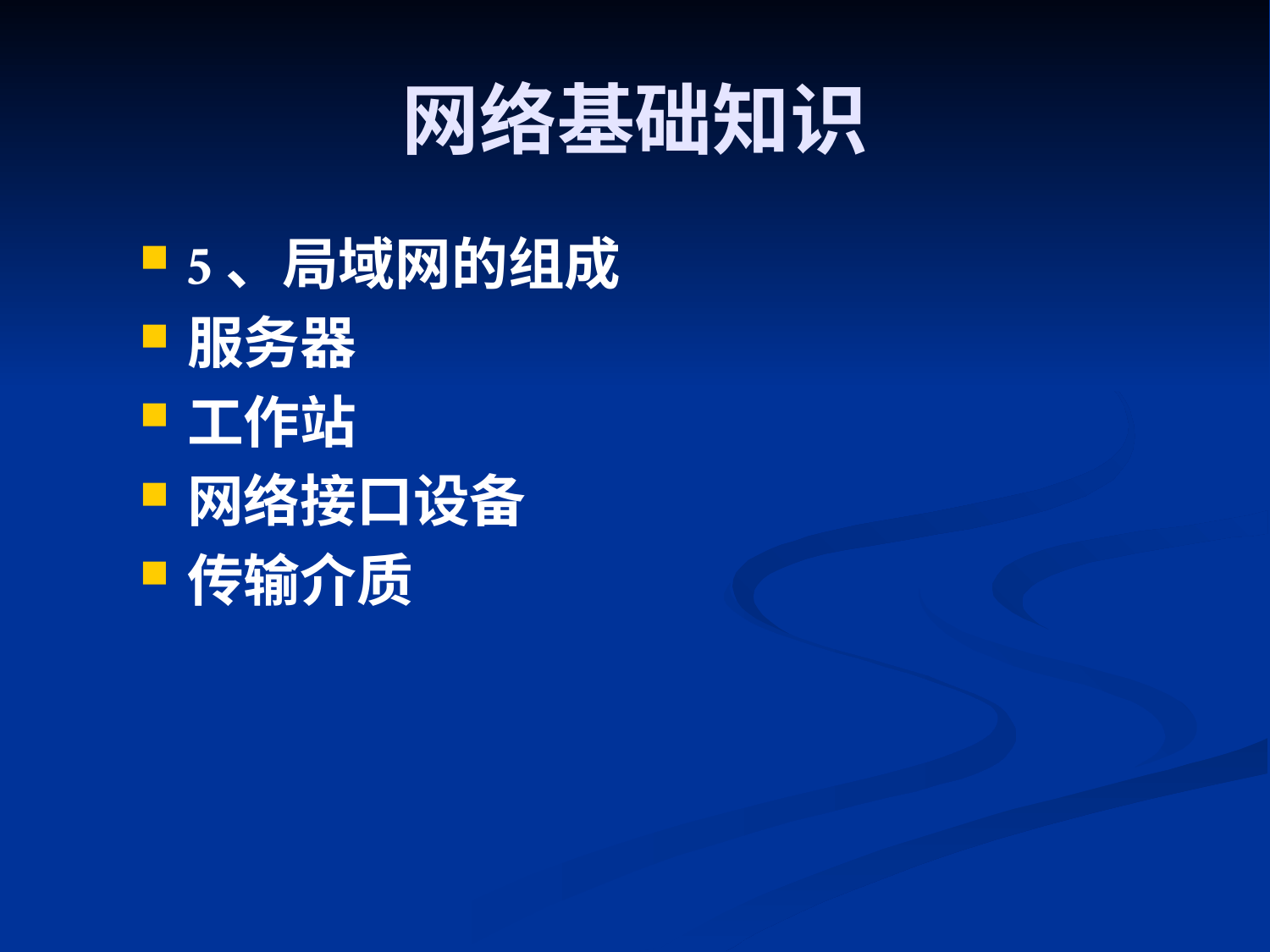

# 网络基础知识
5、局域网的组成
服务器
工作站
网络接口设备
传输介质